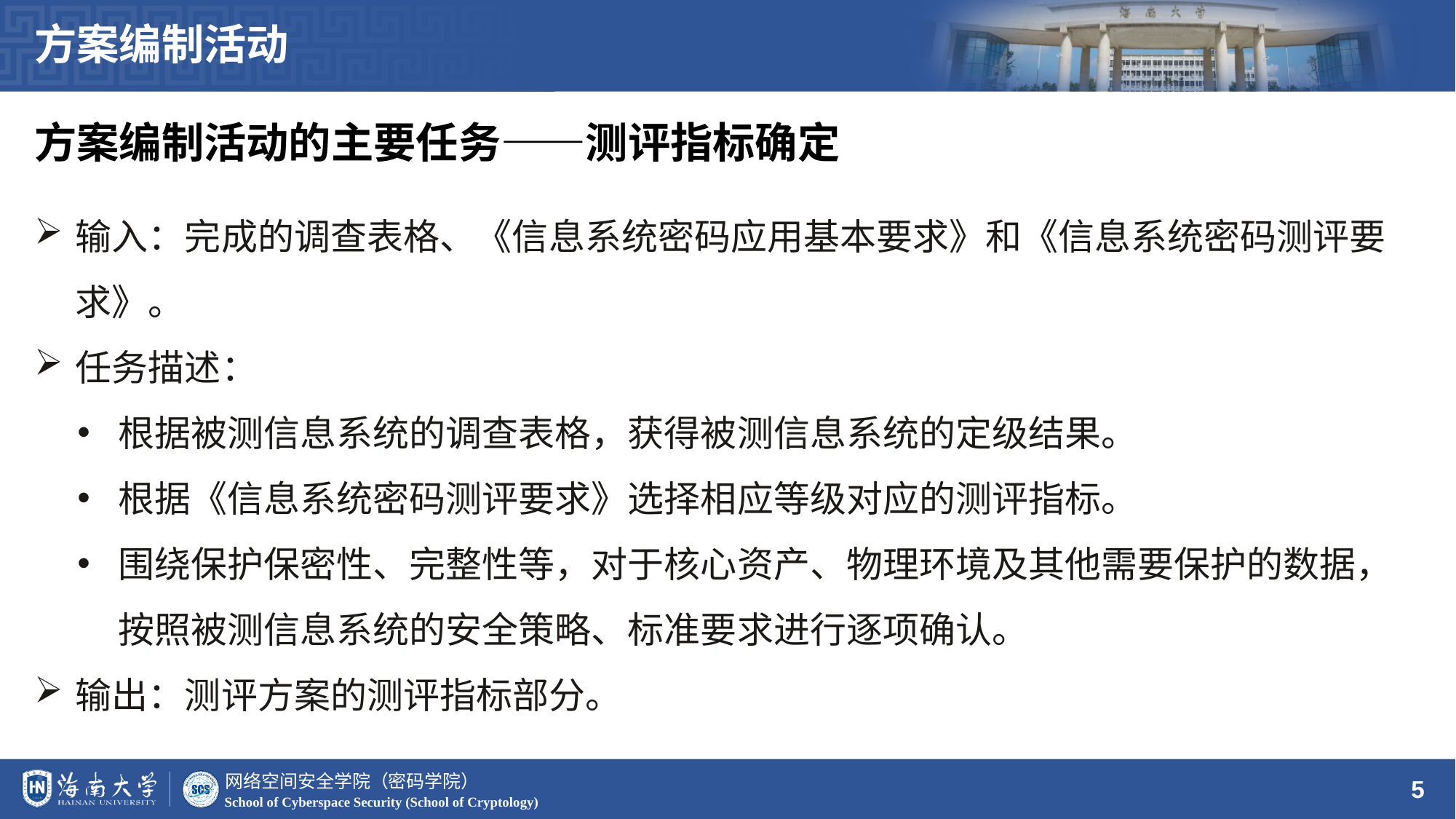

方案编制活动
方案编制活动的主要任务——测评指标确定
输入：完成的调查表格、《信息系统密码应用基本要求》和《信息系统密码测评要求》。
任务描述：
根据被测信息系统的调查表格，获得被测信息系统的定级结果。
根据《信息系统密码测评要求》选择相应等级对应的测评指标。
围绕保护保密性、完整性等，对于核心资产、物理环境及其他需要保护的数据，按照被测信息系统的安全策略、标准要求进行逐项确认。
输出：测评方案的测评指标部分。
5